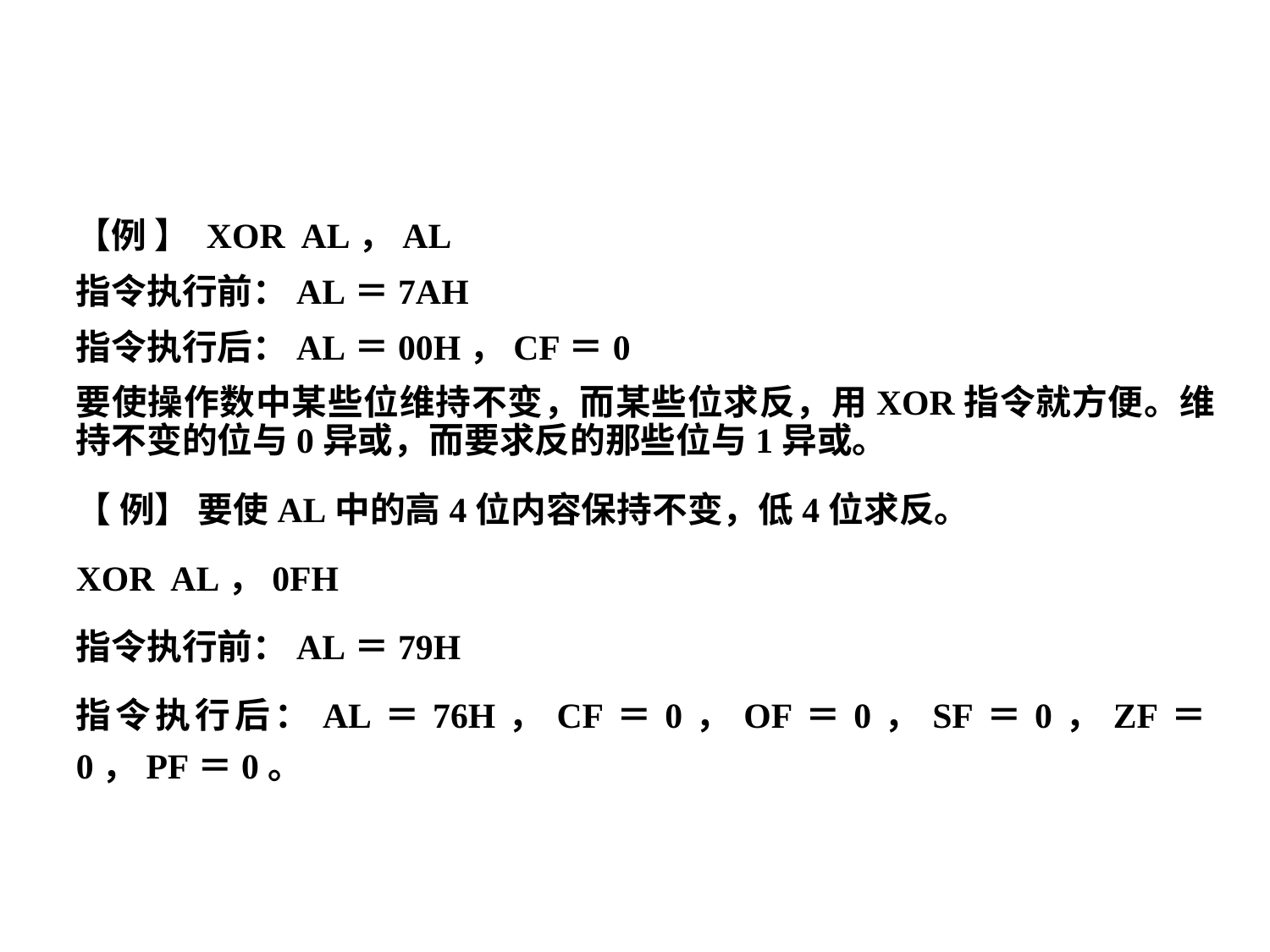

#
【例 】 XOR  AL，AL
指令执行前：AL＝7AH
指令执行后：AL＝00H，CF＝0
要使操作数中某些位维持不变，而某些位求反，用XOR指令就方便。维持不变的位与0异或，而要求反的那些位与1异或。
【 例】 要使AL中的高4位内容保持不变，低4位求反。
XOR  AL，0FH
指令执行前：AL＝79H
指令执行后：AL＝76H，CF＝0，OF＝0，SF＝0，ZF＝0，PF＝0。